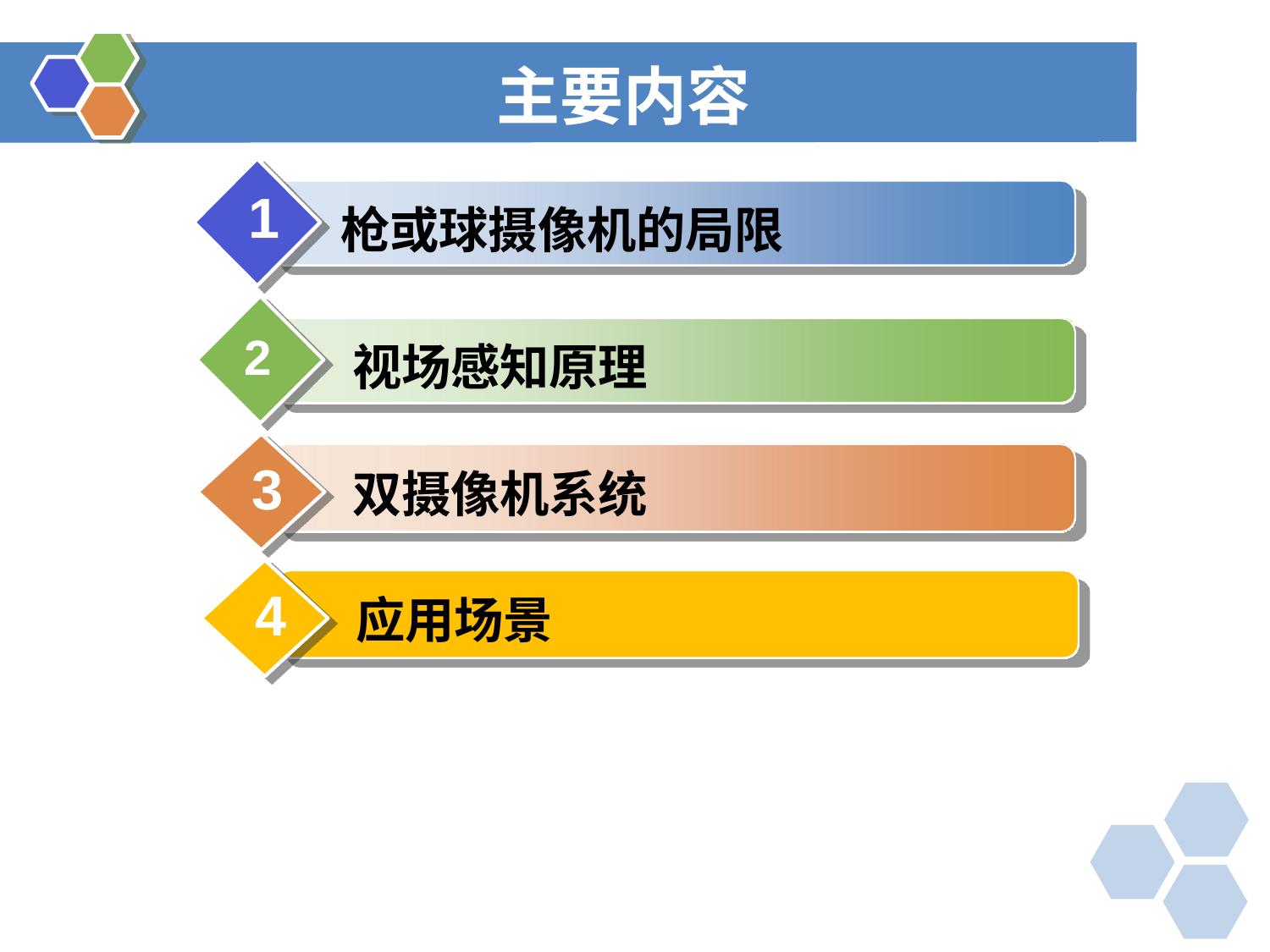

# 主要内容

1

枪或球摄像机的局限

2

视场感知原理

3

双摄像机系统

4

应用场景
5